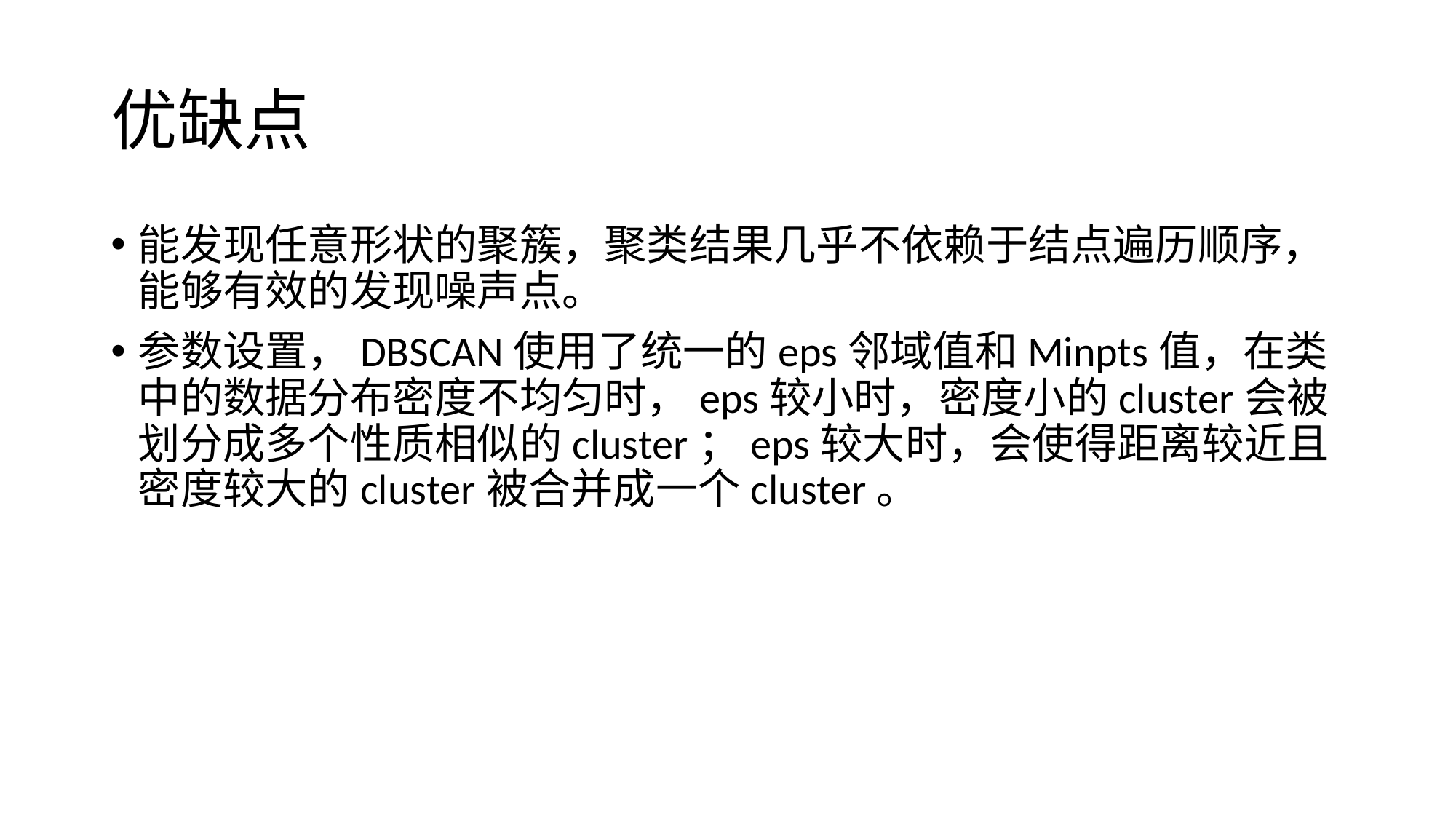

# 优缺点
能发现任意形状的聚簇，聚类结果几乎不依赖于结点遍历顺序，能够有效的发现噪声点。
参数设置，DBSCAN使用了统一的eps邻域值和Minpts值，在类中的数据分布密度不均匀时，eps较小时，密度小的cluster会被划分成多个性质相似的cluster；eps较大时，会使得距离较近且密度较大的cluster被合并成一个cluster。